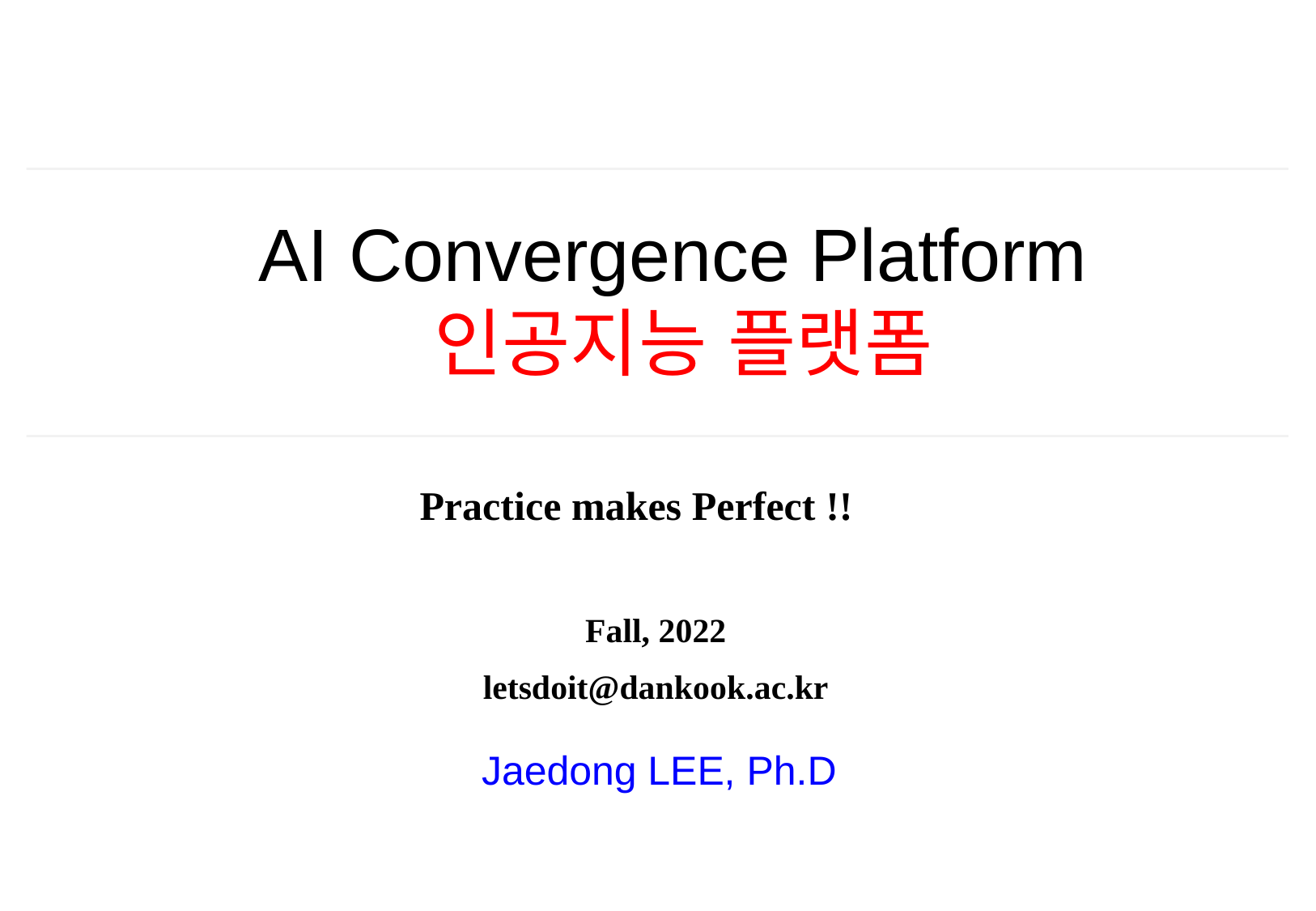

AI Convergence Platform
인공지능 플랫폼
Practice makes Perfect !!
Fall, 2022
letsdoit@dankook.ac.kr
Jaedong LEE, Ph.D